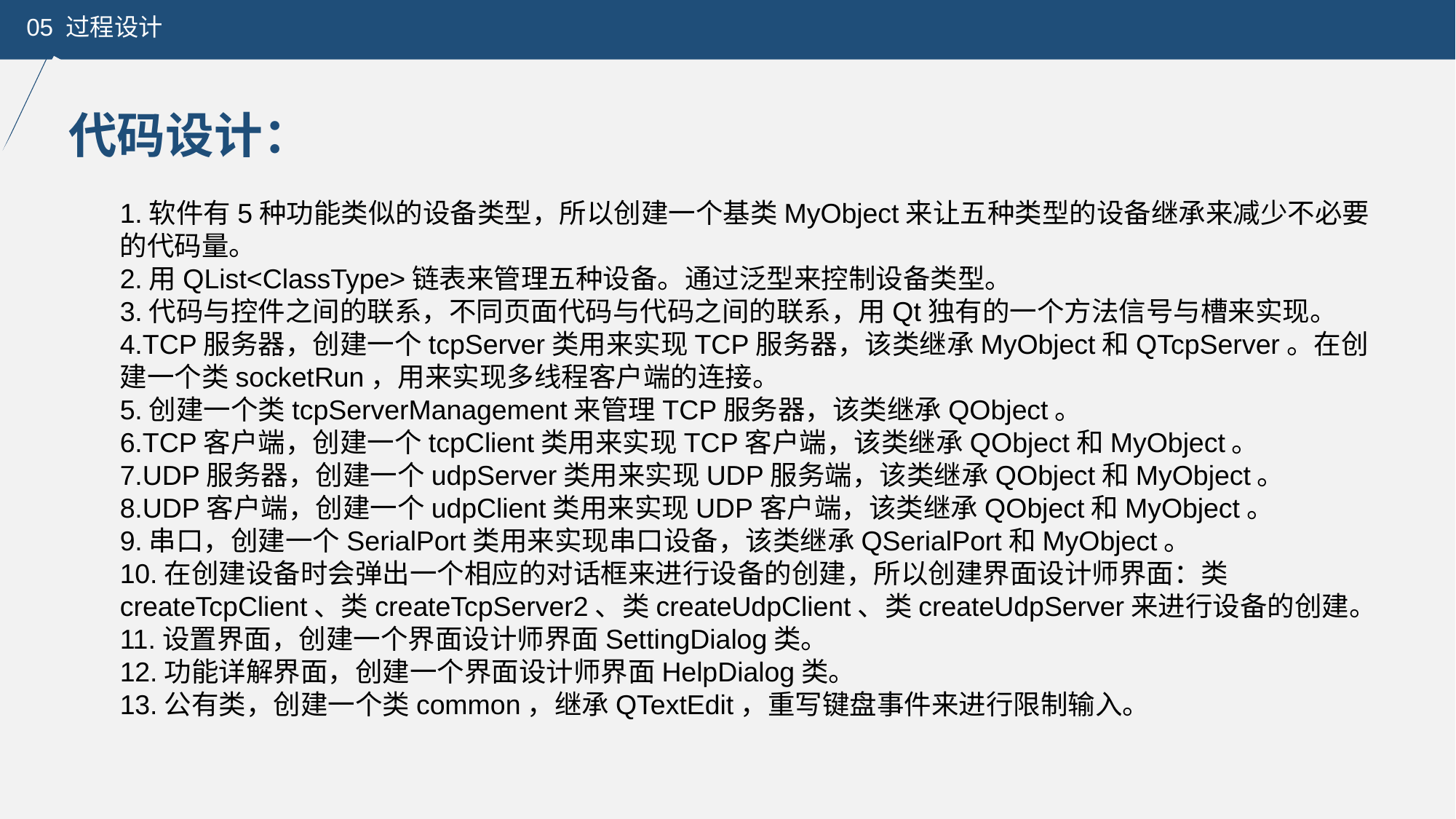

05 过程设计

代码设计：
1.软件有5种功能类似的设备类型，所以创建一个基类MyObject来让五种类型的设备继承来减少不必要的代码量。
2.用QList<ClassType>链表来管理五种设备。通过泛型来控制设备类型。
3.代码与控件之间的联系，不同页面代码与代码之间的联系，用Qt独有的一个方法信号与槽来实现。
4.TCP服务器，创建一个tcpServer类用来实现TCP服务器，该类继承MyObject和QTcpServer。在创建一个类socketRun，用来实现多线程客户端的连接。
5.创建一个类tcpServerManagement来管理TCP服务器，该类继承QObject。
6.TCP客户端，创建一个tcpClient类用来实现TCP客户端，该类继承QObject和MyObject。
7.UDP服务器，创建一个udpServer类用来实现UDP服务端，该类继承QObject和MyObject。
8.UDP客户端，创建一个udpClient类用来实现UDP客户端，该类继承QObject和MyObject。
9.串口，创建一个SerialPort类用来实现串口设备，该类继承QSerialPort和MyObject。
10.在创建设备时会弹出一个相应的对话框来进行设备的创建，所以创建界面设计师界面：类createTcpClient、类createTcpServer2、类createUdpClient、类createUdpServer来进行设备的创建。
11.设置界面，创建一个界面设计师界面SettingDialog类。
12.功能详解界面，创建一个界面设计师界面HelpDialog类。
13.公有类，创建一个类common，继承QTextEdit，重写键盘事件来进行限制输入。